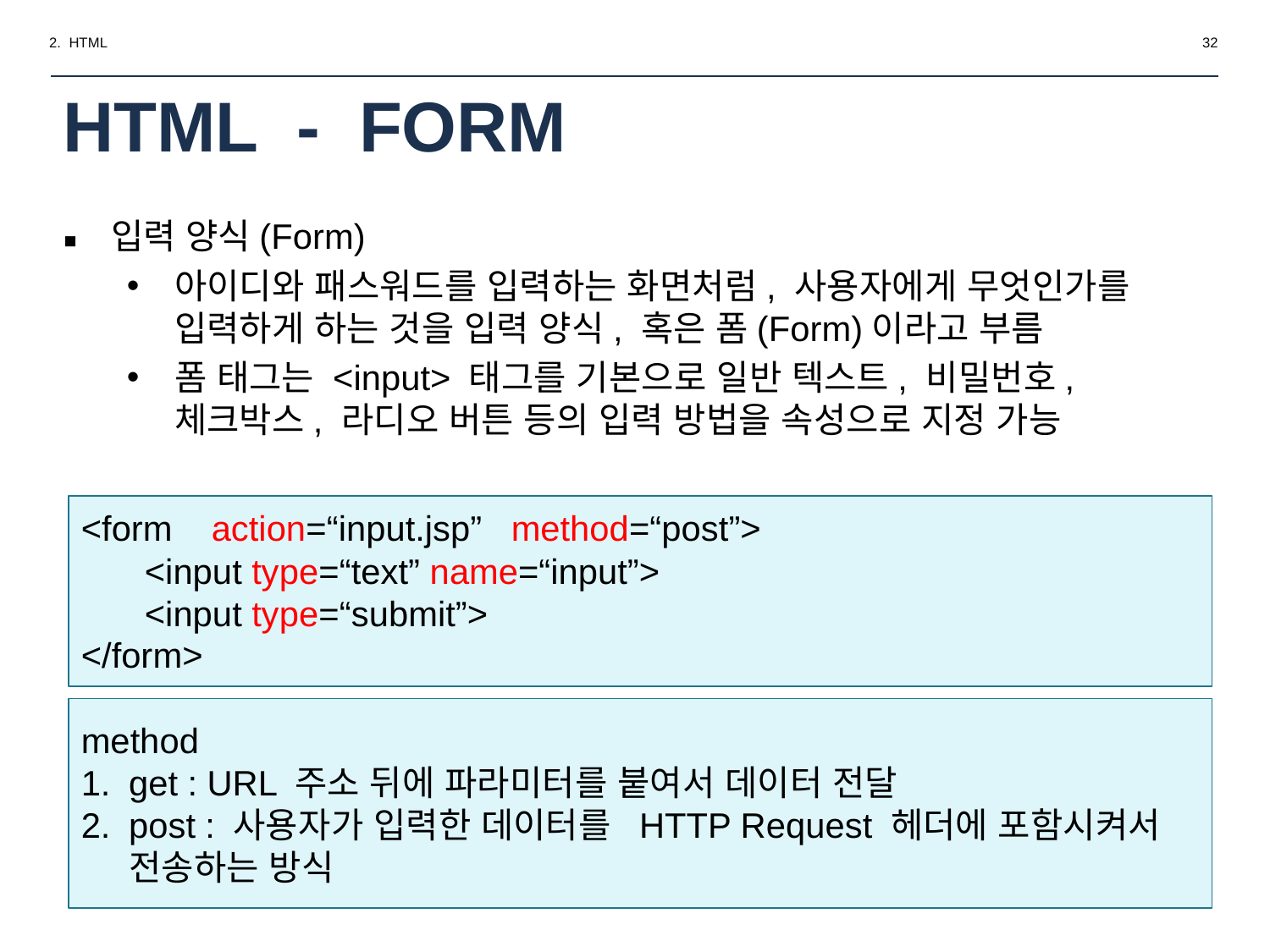

2.  HTML
32
# HTML  -  FORM
입력 양식(Form)
아이디와 패스워드를 입력하는 화면처럼, 사용자에게 무엇인가를 입력하게 하는 것을 입력 양식, 혹은 폼(Form)이라고 부름
폼 태그는 <input> 태그를 기본으로 일반 텍스트, 비밀번호, 체크박스, 라디오 버튼 등의 입력 방법을 속성으로 지정 가능
<form    action=“input.jsp”   method=“post”>
<input type=“text” name=“input”>
<input type=“submit”>
</form>
method
get : URL 주소 뒤에 파라미터를 붙여서 데이터 전달
post : 사용자가 입력한 데이터를  HTTP Request 헤더에 포함시켜서 전송하는 방식